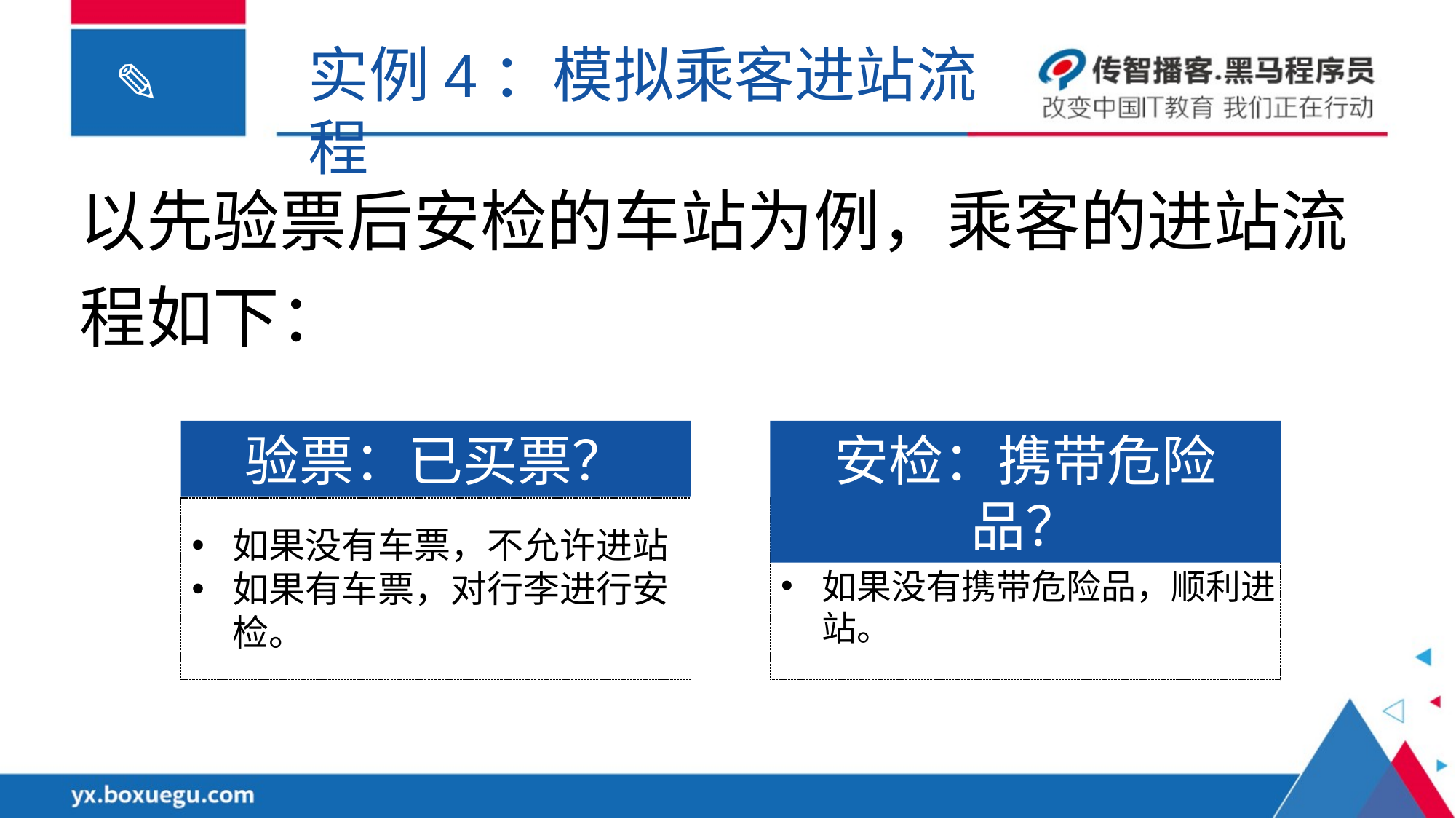

实例4：模拟乘客进站流程
以先验票后安检的车站为例，乘客的进站流程如下：
验票：已买票？
安检：携带危险品？

如果没有车票，不允许进站
如果有车票，对行李进行安检。
如果携带危险品，不允许上车
如果没有携带危险品，顺利进站。